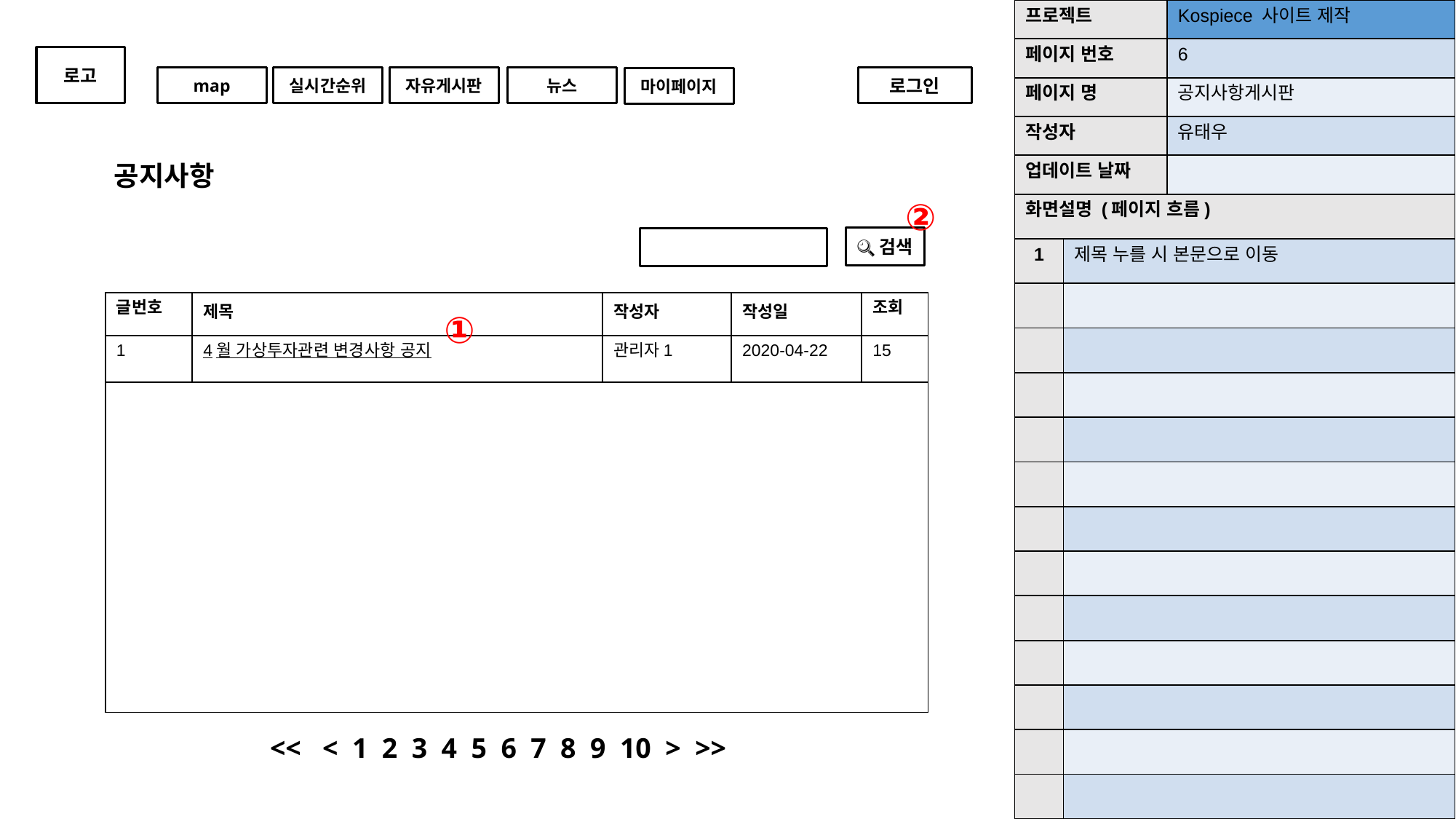

| 프로젝트 | Kospiece 사이트 제작 |
| --- | --- |
| 페이지 번호 | 6 |
| 페이지 명 | 공지사항게시판 |
| 작성자 | 유태우 |
| 업데이트 날짜 |  |
로고
map
실시간순위
자유게시판
뉴스
로그인
마이페이지
공지사항
②
| 화면설명 (페이지 흐름) |  |
| --- | --- |
| 1 | 제목 누를 시 본문으로 이동 |
|  |  |
|  |  |
|  |  |
|  |  |
|  |  |
|  |  |
|  |  |
|  |  |
|  |  |
|  |  |
|  |  |
|  |  |
🔍검색

| 글번호 | 제목 | 작성자 | 작성일 | 조회 |
| --- | --- | --- | --- | --- |
| 1 | 4월 가상투자관련 변경사항 공지 | 관리자1 | 2020-04-22 | 15 |
|  |  |  |  |  |
①
<<   <  1  2  3  4  5  6  7  8  9  10  >  >>